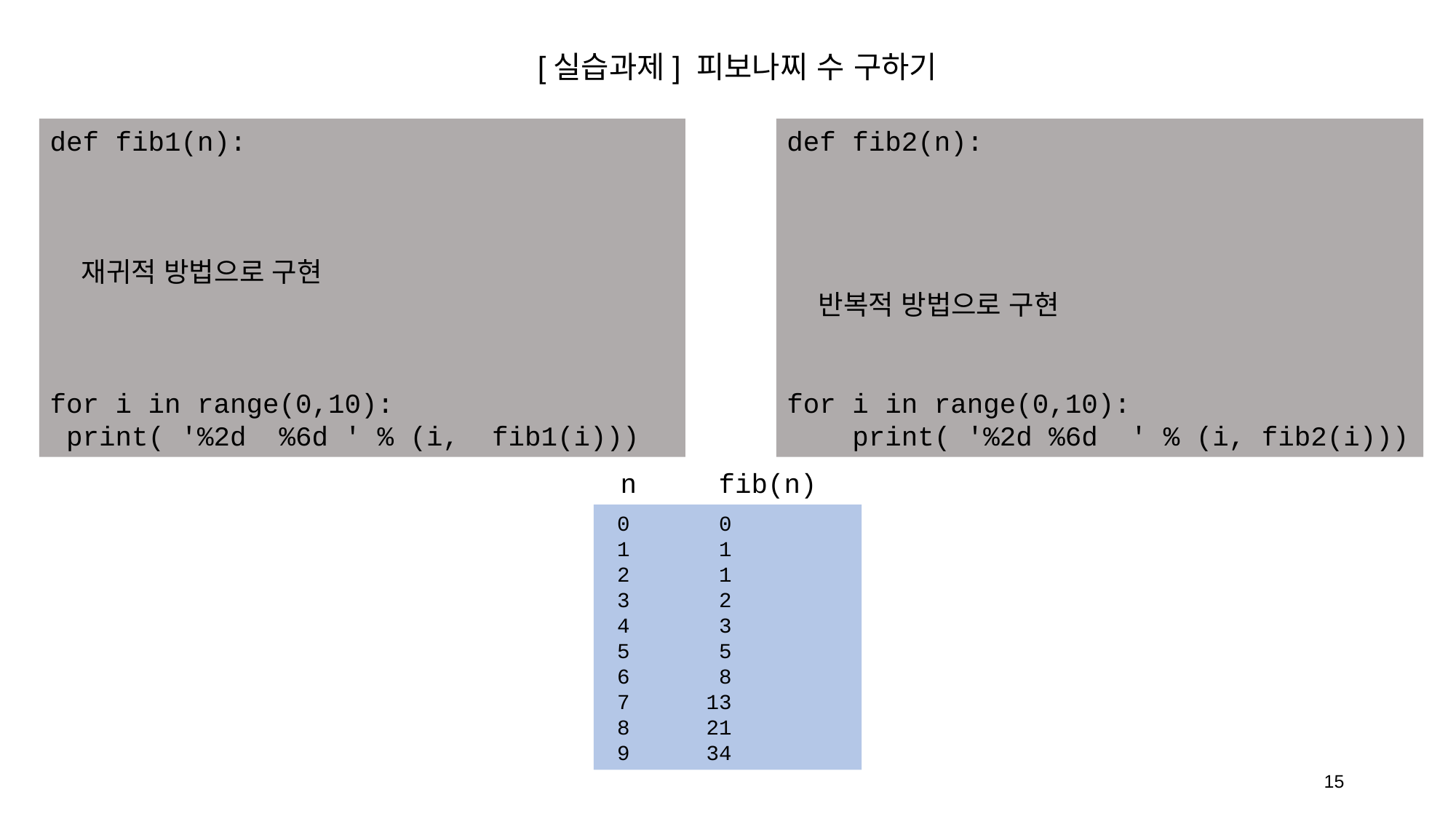

# [실습과제] 피보나찌 수 구하기
def fib1(n):

    재귀적 방법으로 구현

for i in range(0,10):
 print( '%2d  %6d ' % (i,  fib1(i)))
def fib2(n):

    반복적 방법으로 구현

for i in range(0,10):
    print( '%2d %6d  ' % (i, fib2(i)))
n     fib(n)
 0       0
 1       1
 2       1
 3       2
 4       3
 5       5
 6       8
 7      13
 8      21
 9      34
15